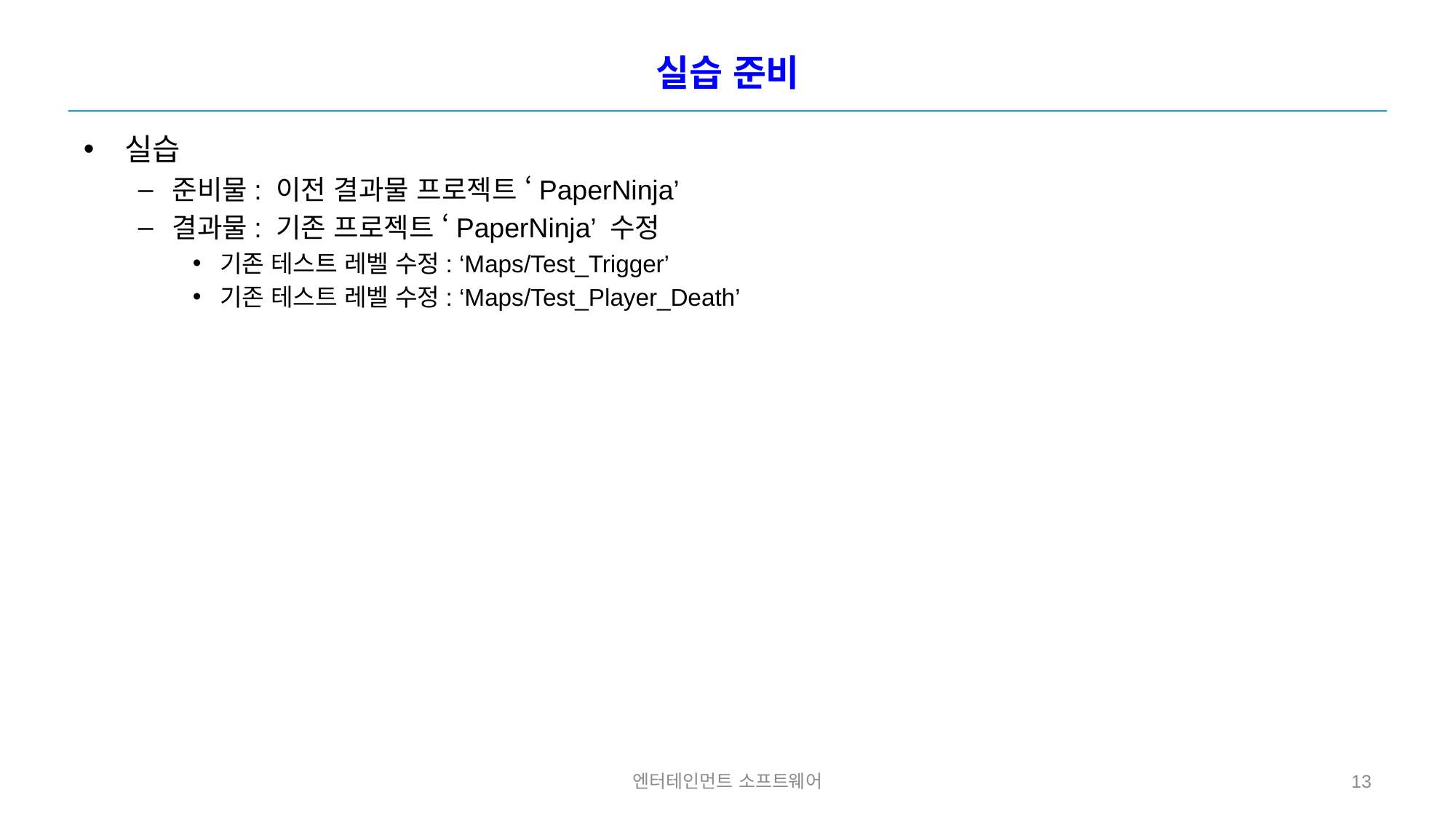

# 실습 준비
실습
준비물: 이전 결과물 프로젝트 ‘PaperNinja’
결과물: 기존 프로젝트 ‘PaperNinja’ 수정
기존 테스트 레벨 수정: ‘Maps/Test_Trigger’
기존 테스트 레벨 수정: ‘Maps/Test_Player_Death’
엔터테인먼트 소프트웨어
13